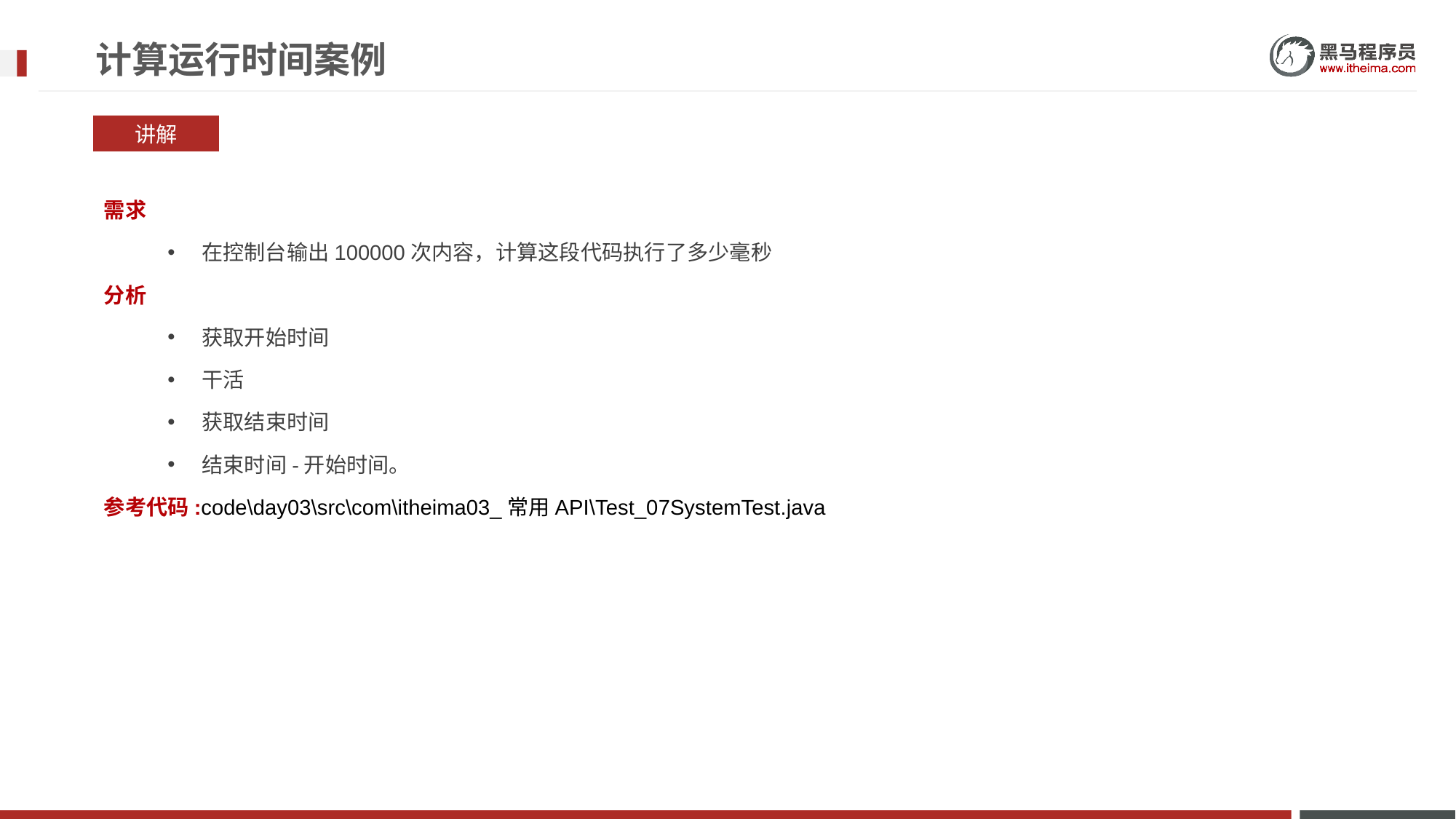

# 计算运行时间案例
讲解
需求
在控制台输出100000次内容，计算这段代码执行了多少毫秒
分析
获取开始时间
干活
获取结束时间
结束时间-开始时间。
参考代码:code\day03\src\com\itheima03_常用API\Test_07SystemTest.java